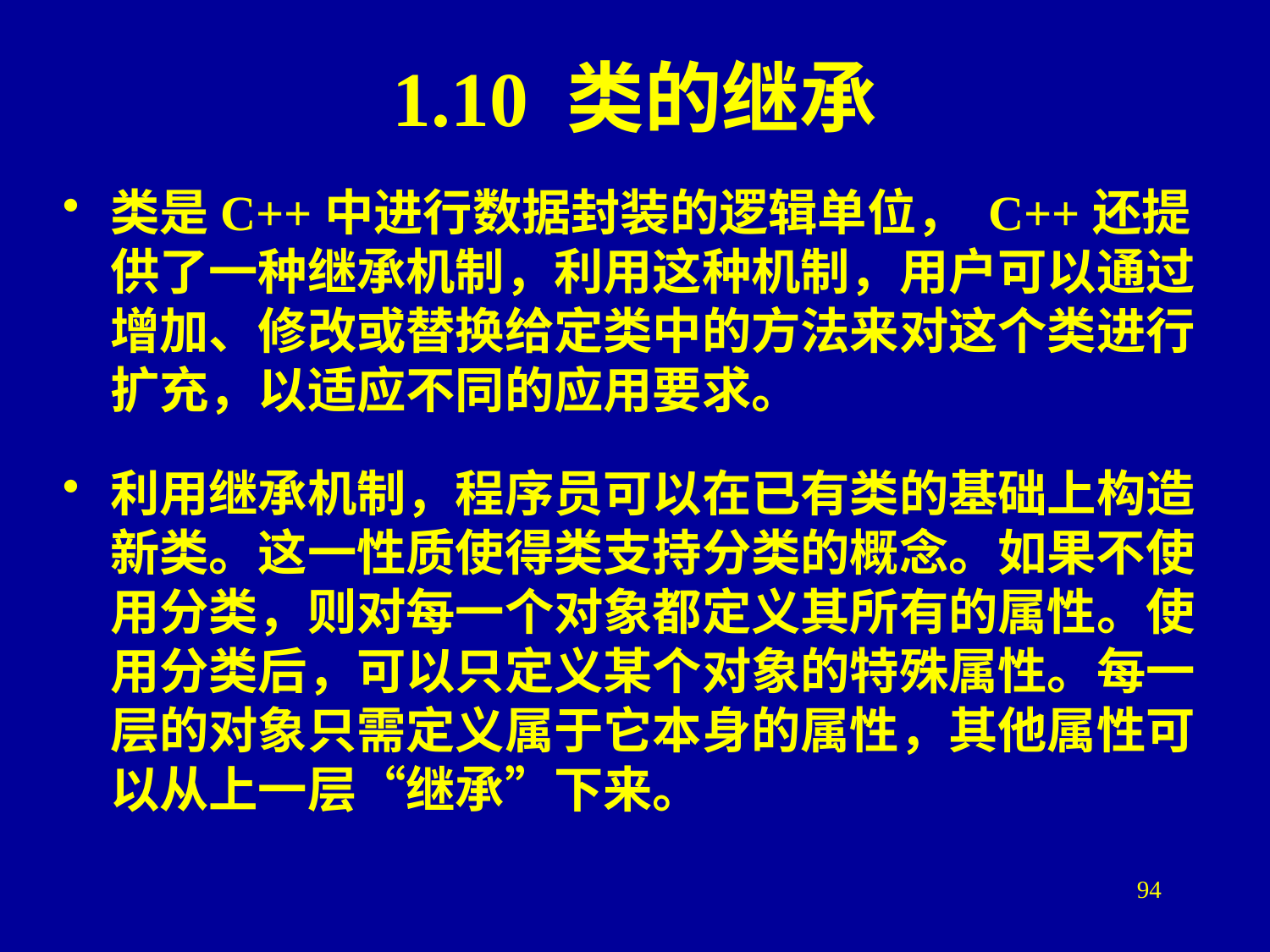

# 1.10 类的继承
类是C++中进行数据封装的逻辑单位， C++还提供了一种继承机制，利用这种机制，用户可以通过增加、修改或替换给定类中的方法来对这个类进行扩充，以适应不同的应用要求。
利用继承机制，程序员可以在已有类的基础上构造新类。这一性质使得类支持分类的概念。如果不使用分类，则对每一个对象都定义其所有的属性。使用分类后，可以只定义某个对象的特殊属性。每一层的对象只需定义属于它本身的属性，其他属性可以从上一层“继承”下来。
94